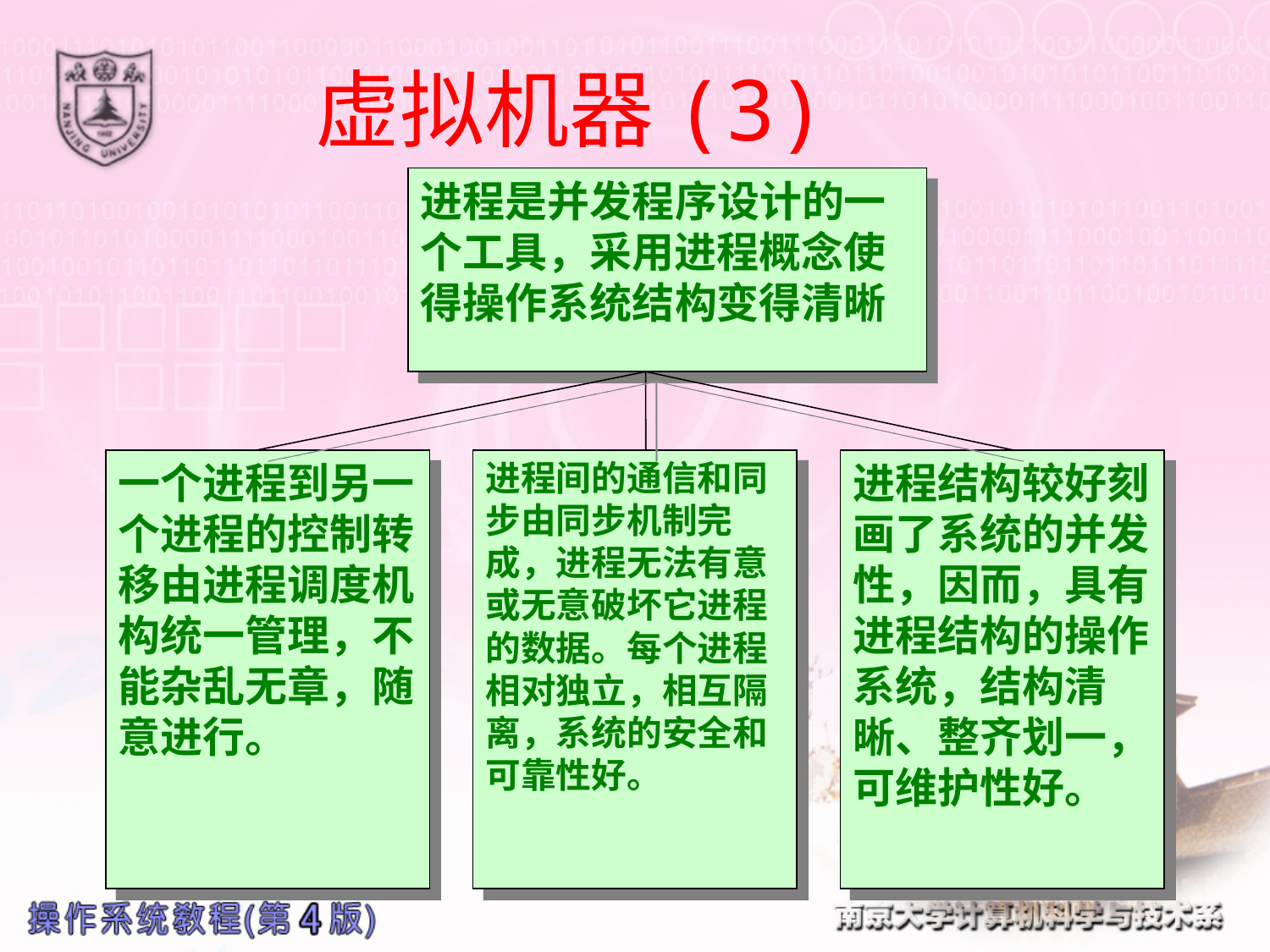

# 虚拟机器(3)
进程是并发程序设计的一个工具，采用进程概念使得操作系统结构变得清晰

一个进程到另一个进程的控制转移由进程调度机构统一管理，不能杂乱无章，随意进行。

进程间的通信和同步由同步机制完成，进程无法有意或无意破坏它进程的数据。每个进程相对独立，相互隔离，系统的安全和可靠性好。

进程结构较好刻画了系统的并发性，因而，具有进程结构的操作系统，结构清晰、整齐划一，可维护性好。